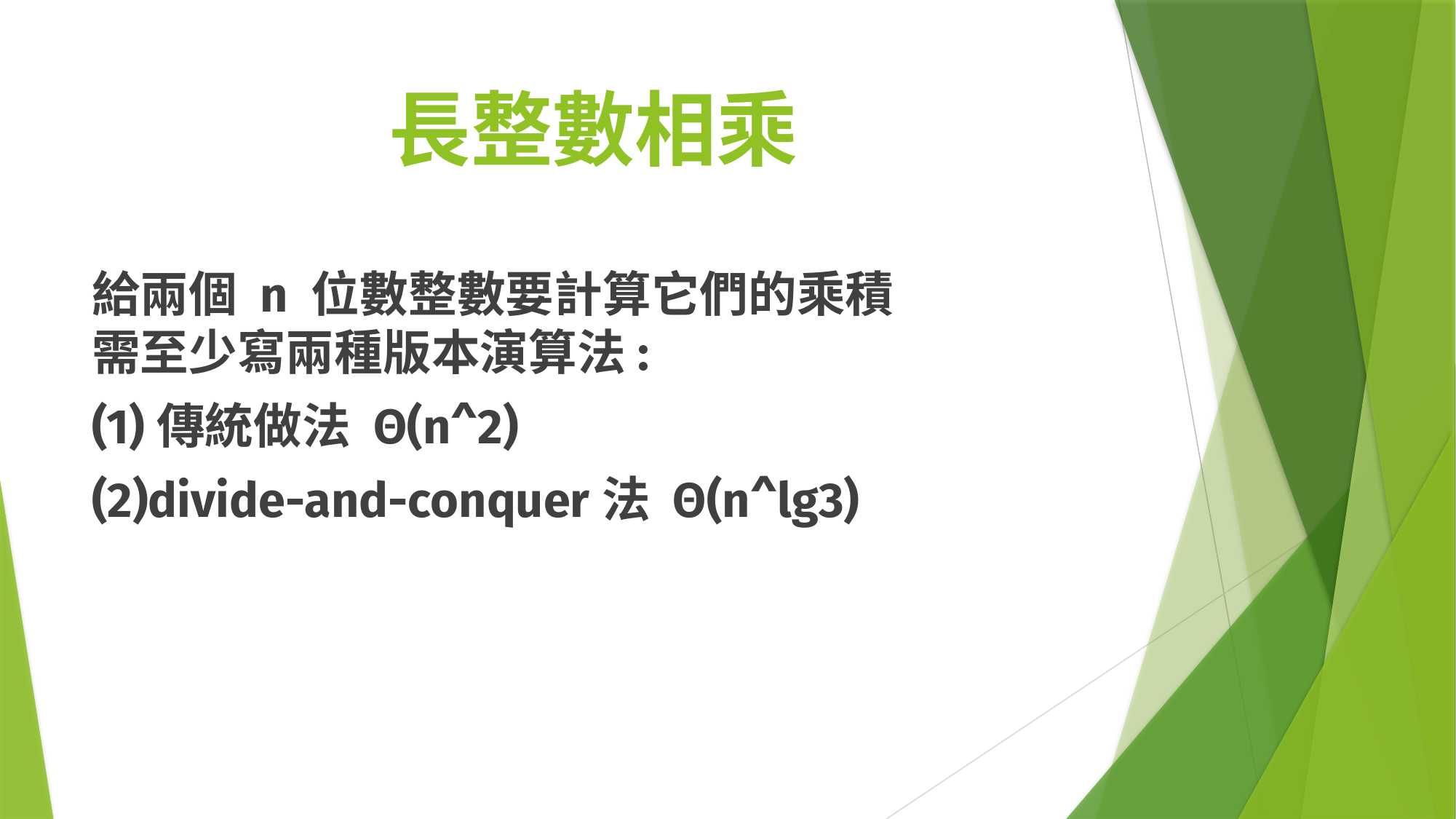

# 長整數相乘
給兩個 n 位數整數要計算它們的乘積
需至少寫兩種版本演算法:
(1)傳統做法 Θ(n^2)
(2)divide-and-conquer法 Θ(n^lg3)